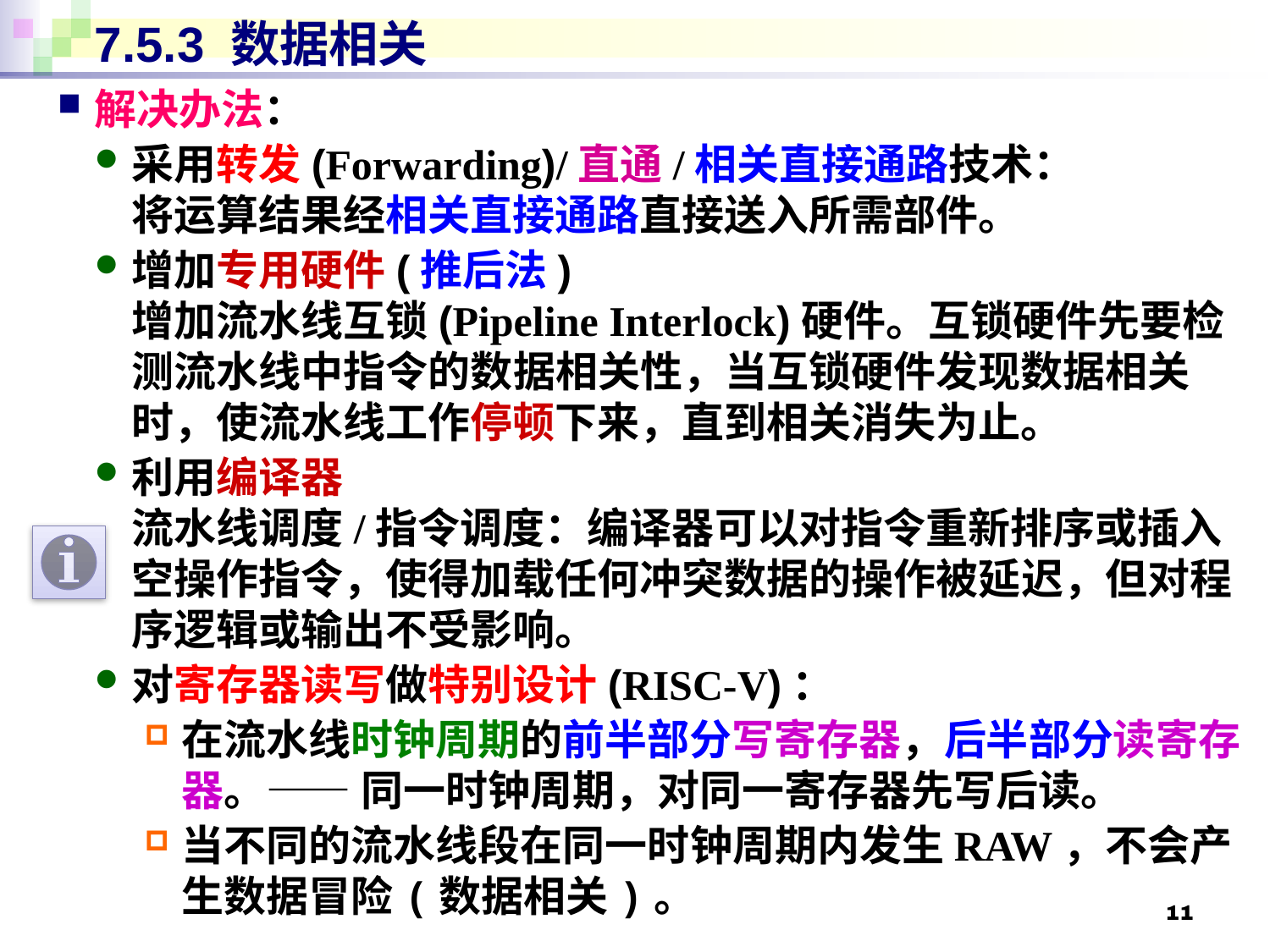

# 7.5.3 数据相关
解决办法：
采用转发(Forwarding)/直通/相关直接通路技术：
将运算结果经相关直接通路直接送入所需部件。
增加专用硬件(推后法)
增加流水线互锁(Pipeline Interlock)硬件。互锁硬件先要检测流水线中指令的数据相关性，当互锁硬件发现数据相关时，使流水线工作停顿下来，直到相关消失为止。
利用编译器
流水线调度/指令调度：编译器可以对指令重新排序或插入空操作指令，使得加载任何冲突数据的操作被延迟，但对程序逻辑或输出不受影响。
对寄存器读写做特别设计(RISC-V)：
在流水线时钟周期的前半部分写寄存器，后半部分读寄存器。—— 同一时钟周期，对同一寄存器先写后读。
当不同的流水线段在同一时钟周期内发生RAW，不会产生数据冒险(数据相关)。

11